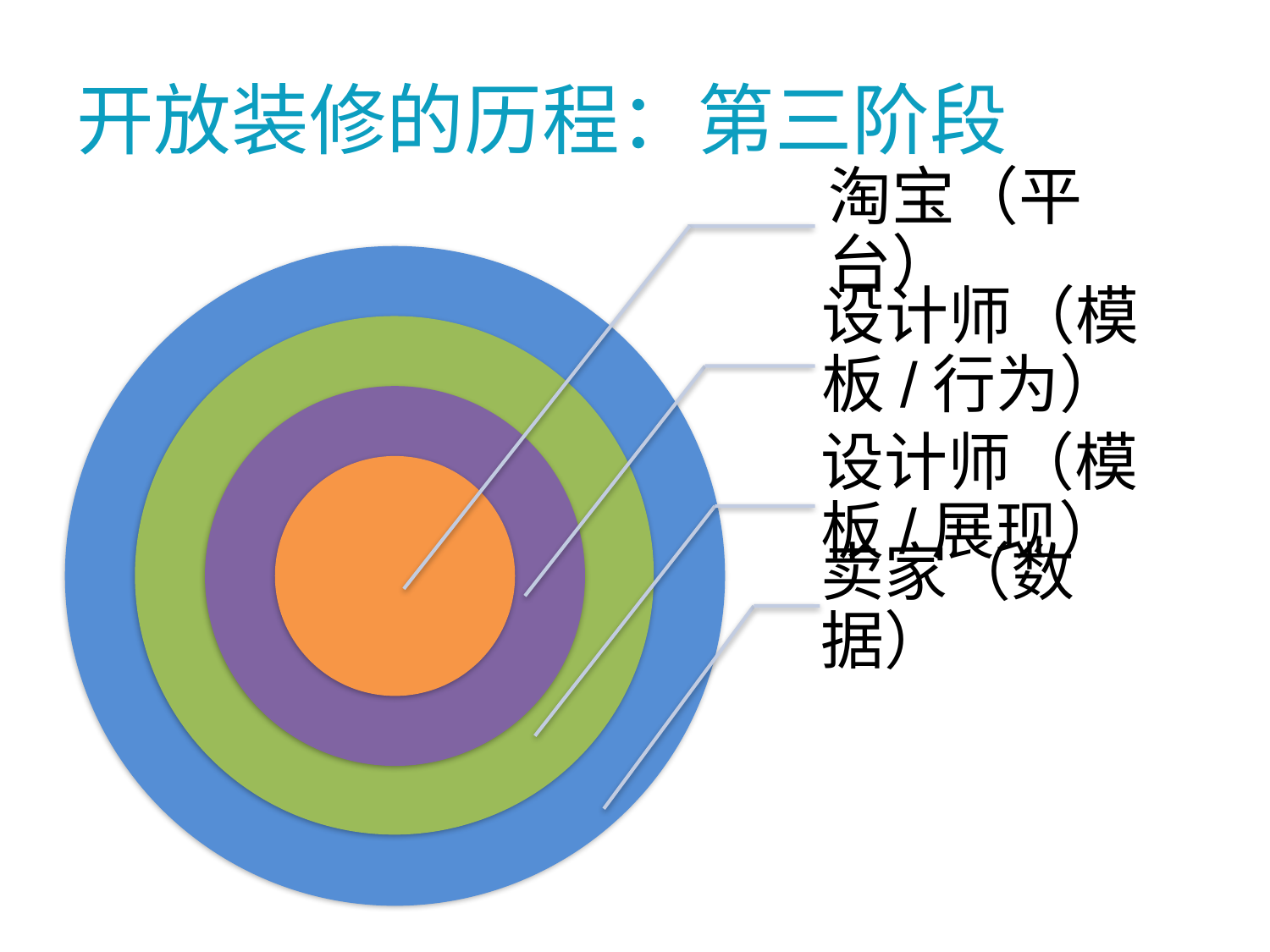

# 开放装修的历程：第三阶段

淘宝（平台）

设计师（模板/行为）

设计师（模板/展现）

卖家（数据）